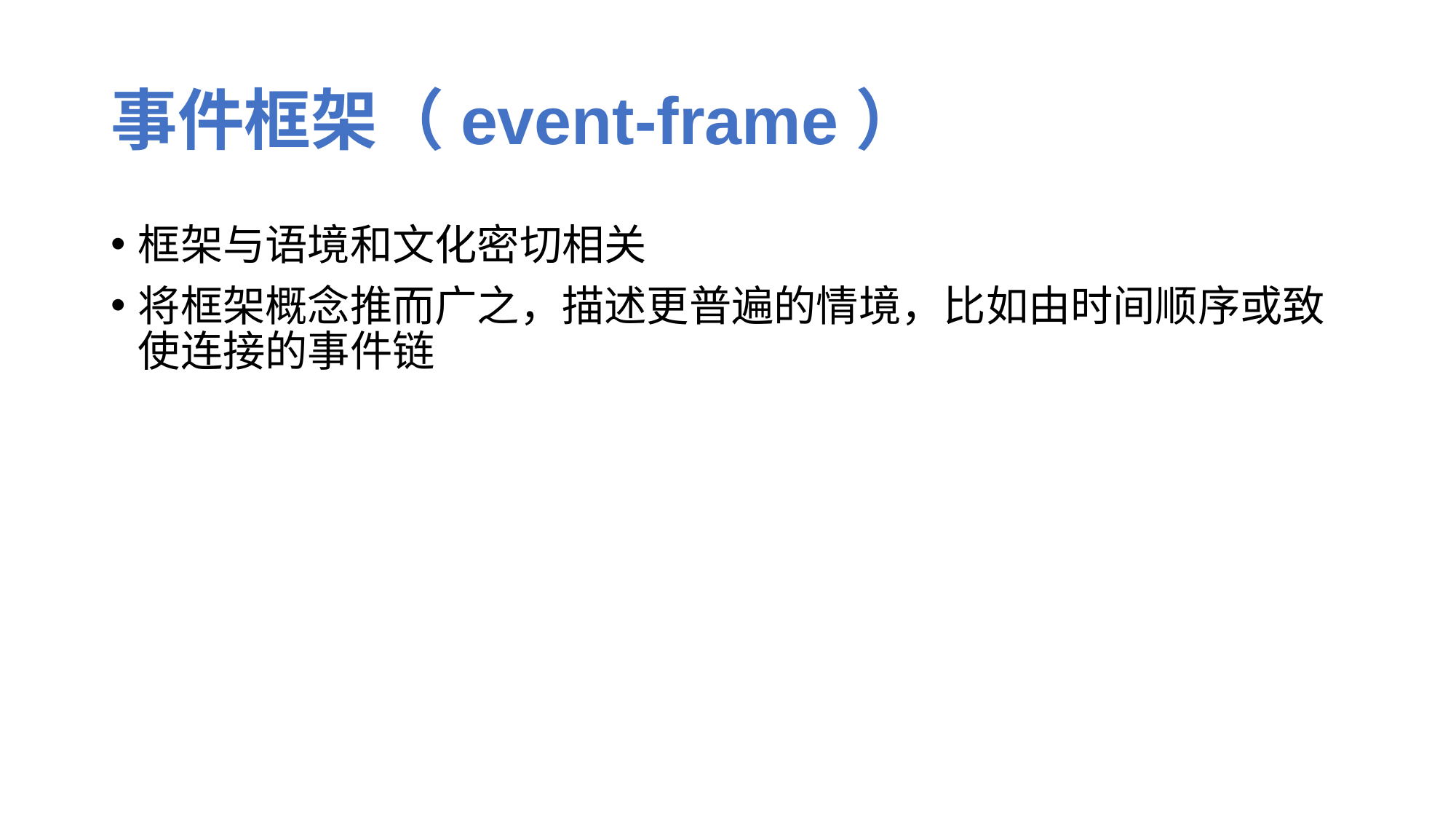

# 事件框架（event-frame）
框架与语境和文化密切相关
将框架概念推而广之，描述更普遍的情境，比如由时间顺序或致使连接的事件链